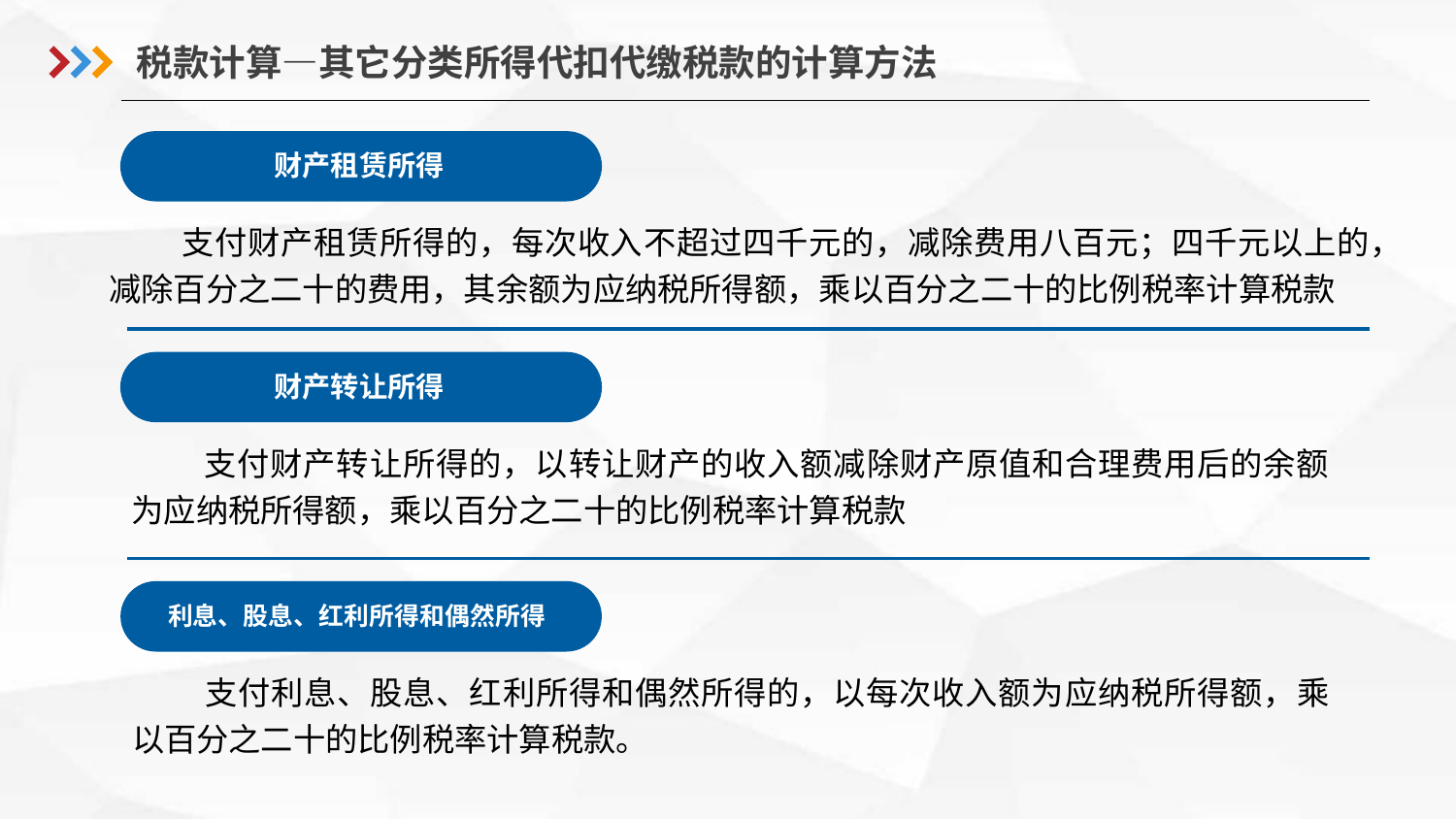

税款计算—其它分类所得代扣代缴税款的计算方法

财产租赁所得
支付财产租赁所得的，每次收入不超过四千元的，减除费用八百元；四千元以上的，减除百分之二十的费用，其余额为应纳税所得额，乘以百分之二十的比例税率计算税款

财产转让所得
支付财产转让所得的，以转让财产的收入额减除财产原值和合理费用后的余额为应纳税所得额，乘以百分之二十的比例税率计算税款

利息、股息、红利所得和偶然所得
支付利息、股息、红利所得和偶然所得的，以每次收入额为应纳税所得额，乘以百分之二十的比例税率计算税款。